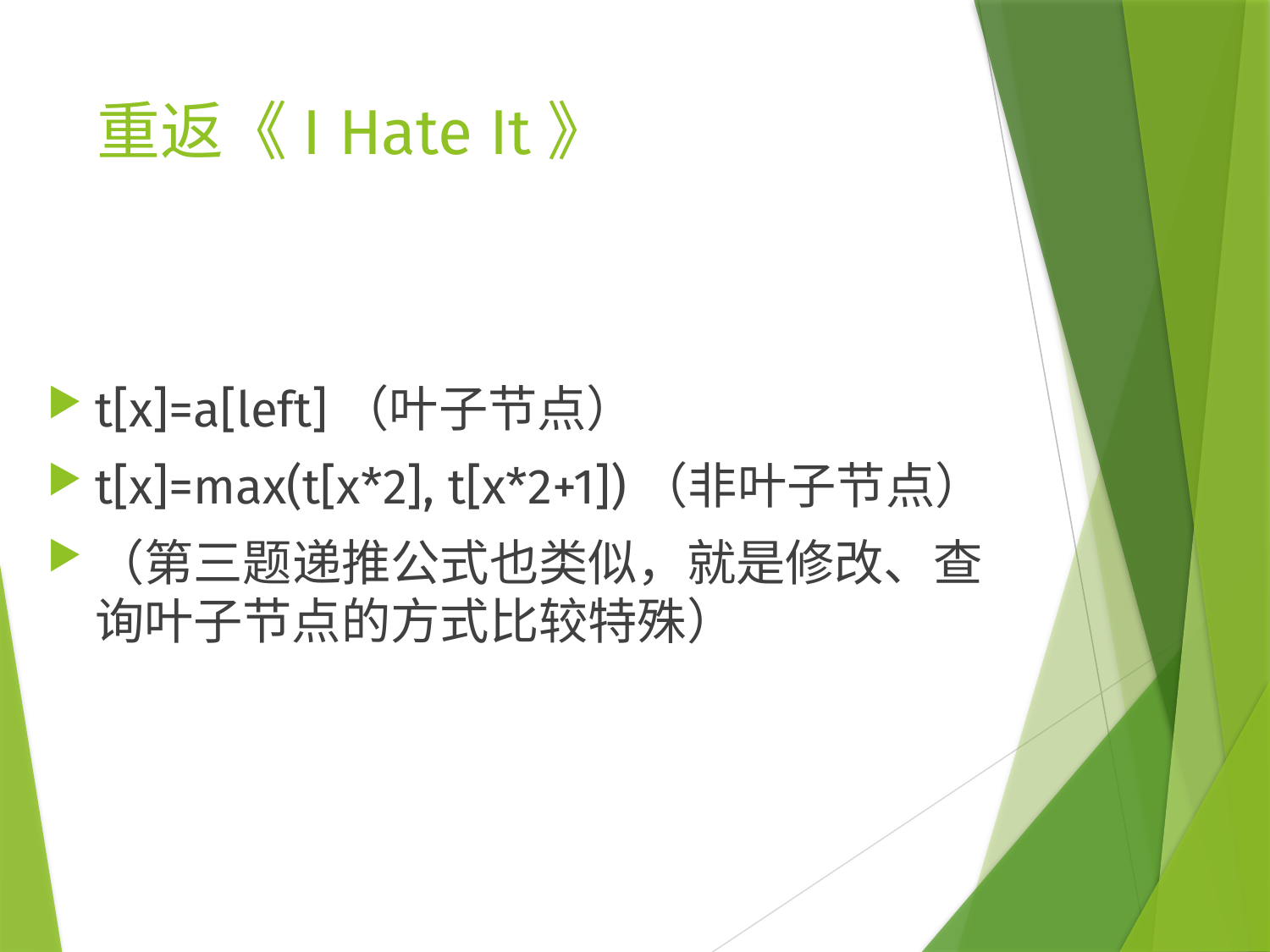

# 重返《I Hate It》
t[x]=a[left]（叶子节点）
t[x]=max(t[x*2], t[x*2+1])（非叶子节点）
（第三题递推公式也类似，就是修改、查询叶子节点的方式比较特殊）